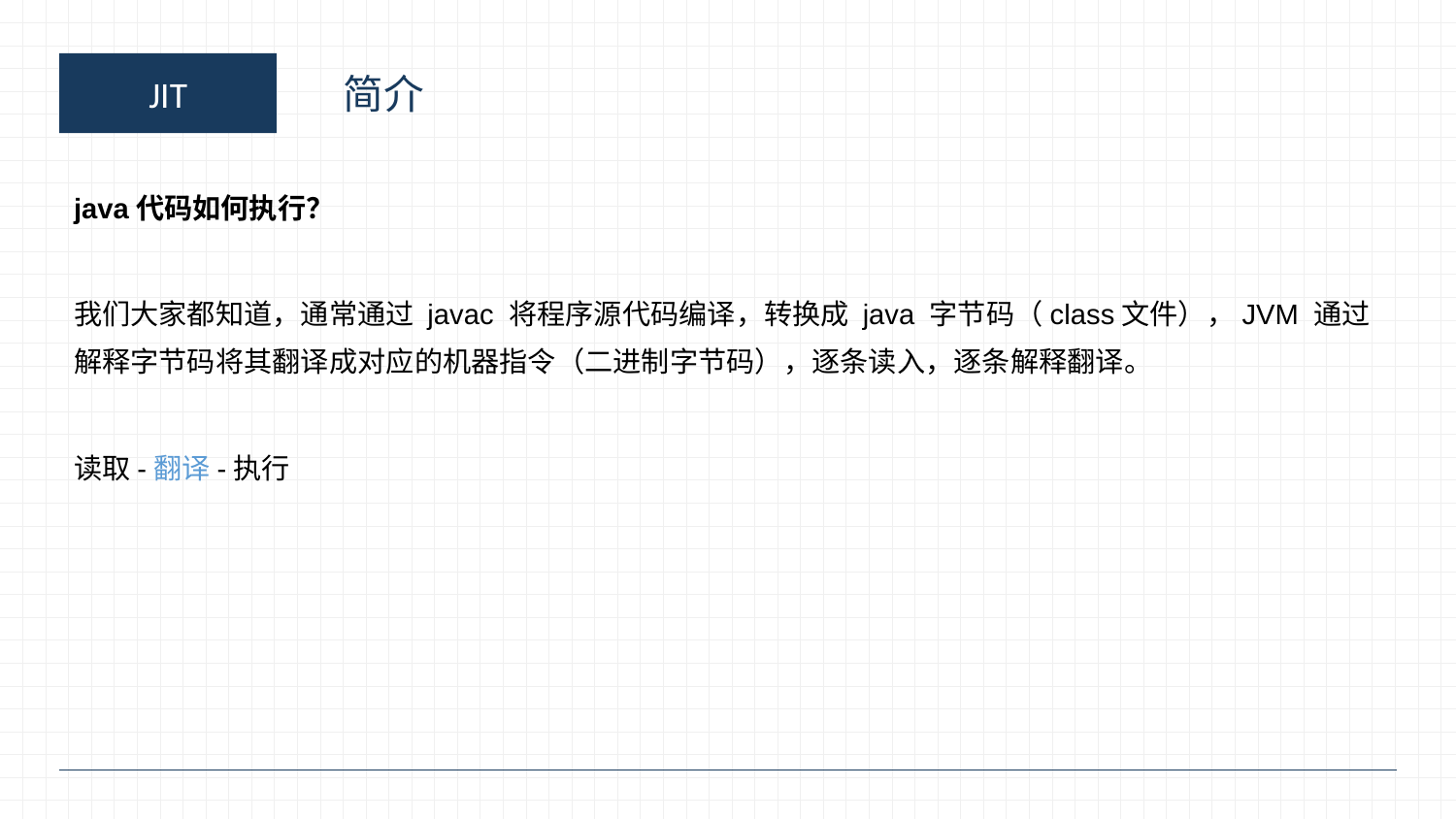

JIT
简介
java代码如何执行？

我们大家都知道，通常通过 javac 将程序源代码编译，转换成 java 字节码（class文件），JVM 通过解释字节码将其翻译成对应的机器指令（二进制字节码），逐条读入，逐条解释翻译。

读取-翻译-执行